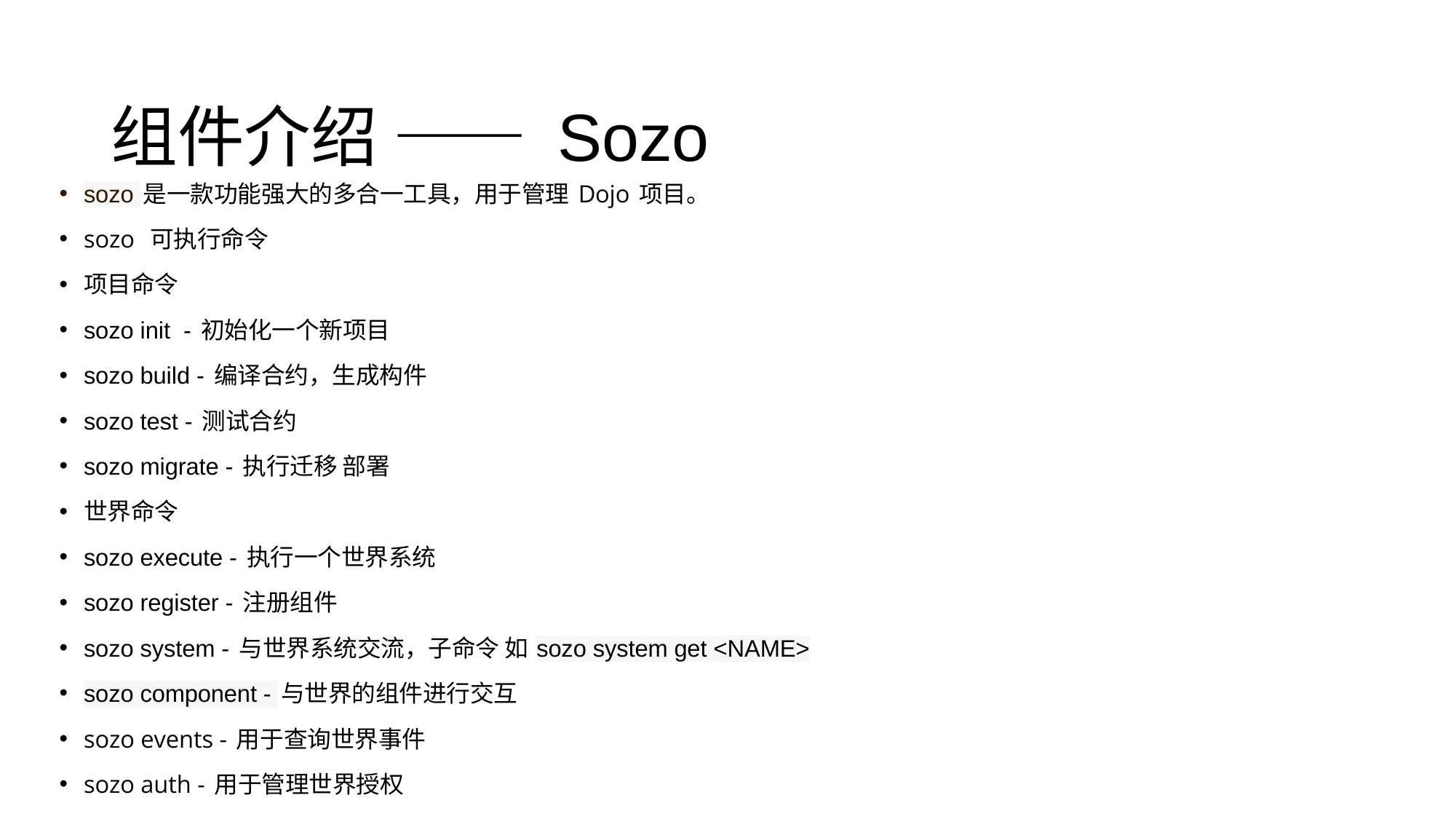

# 组件介绍 —— Sozo
sozo 是一款功能强大的多合一工具，用于管理 Dojo 项目。
sozo  可执行命令
项目命令
sozo init  - 初始化一个新项目
sozo build - 编译合约，生成构件
sozo test - 测试合约
sozo migrate - 执行迁移 部署
世界命令
sozo execute - 执行一个世界系统
sozo register - 注册组件
sozo system - 与世界系统交流，子命令 如 sozo system get <NAME>
sozo component - 与世界的组件进行交互
sozo events - 用于查询世界事件
sozo auth - 用于管理世界授权